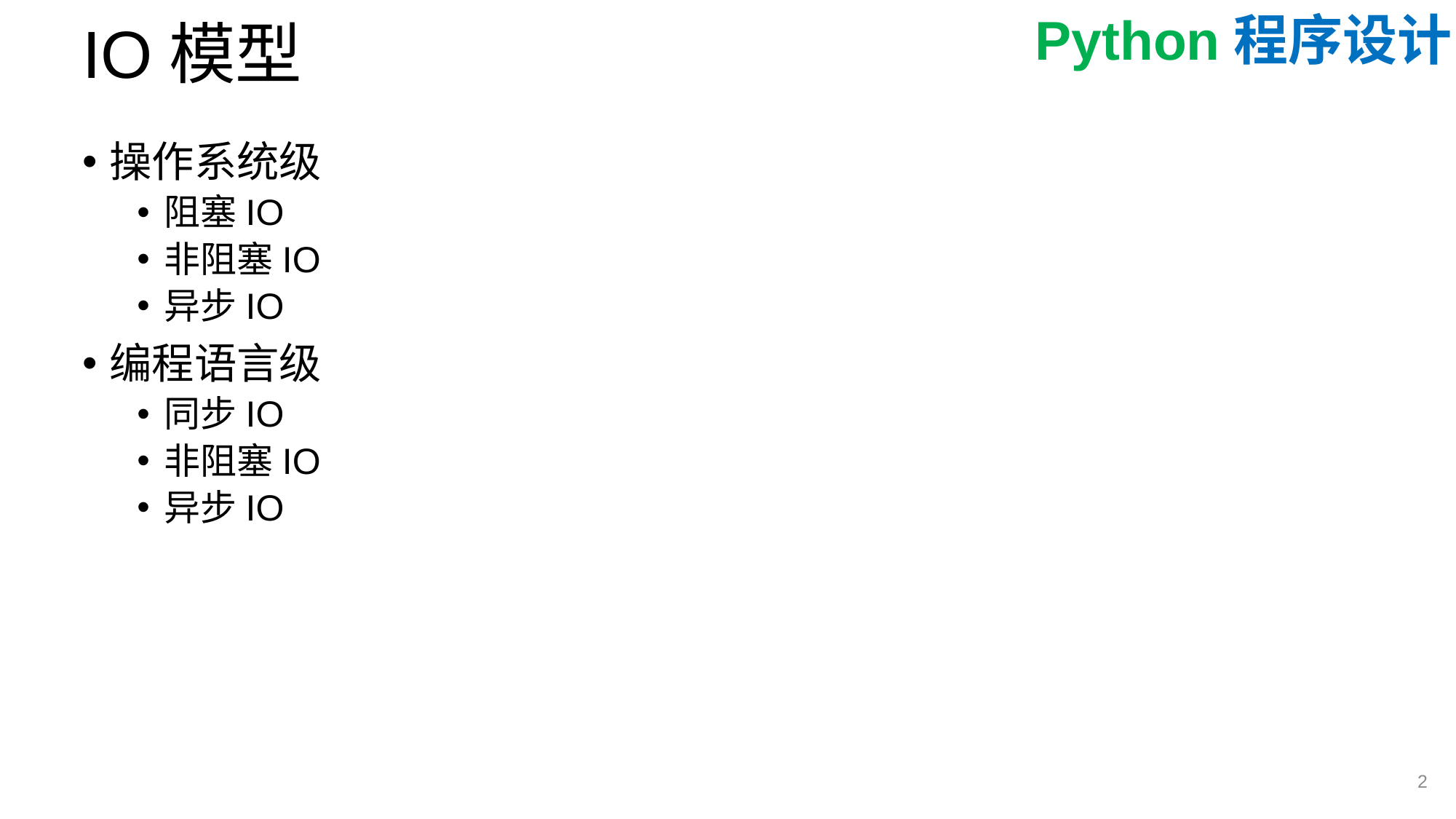

# IO模型
操作系统级
阻塞IO
非阻塞IO
异步IO
编程语言级
同步IO
非阻塞IO
异步IO
2